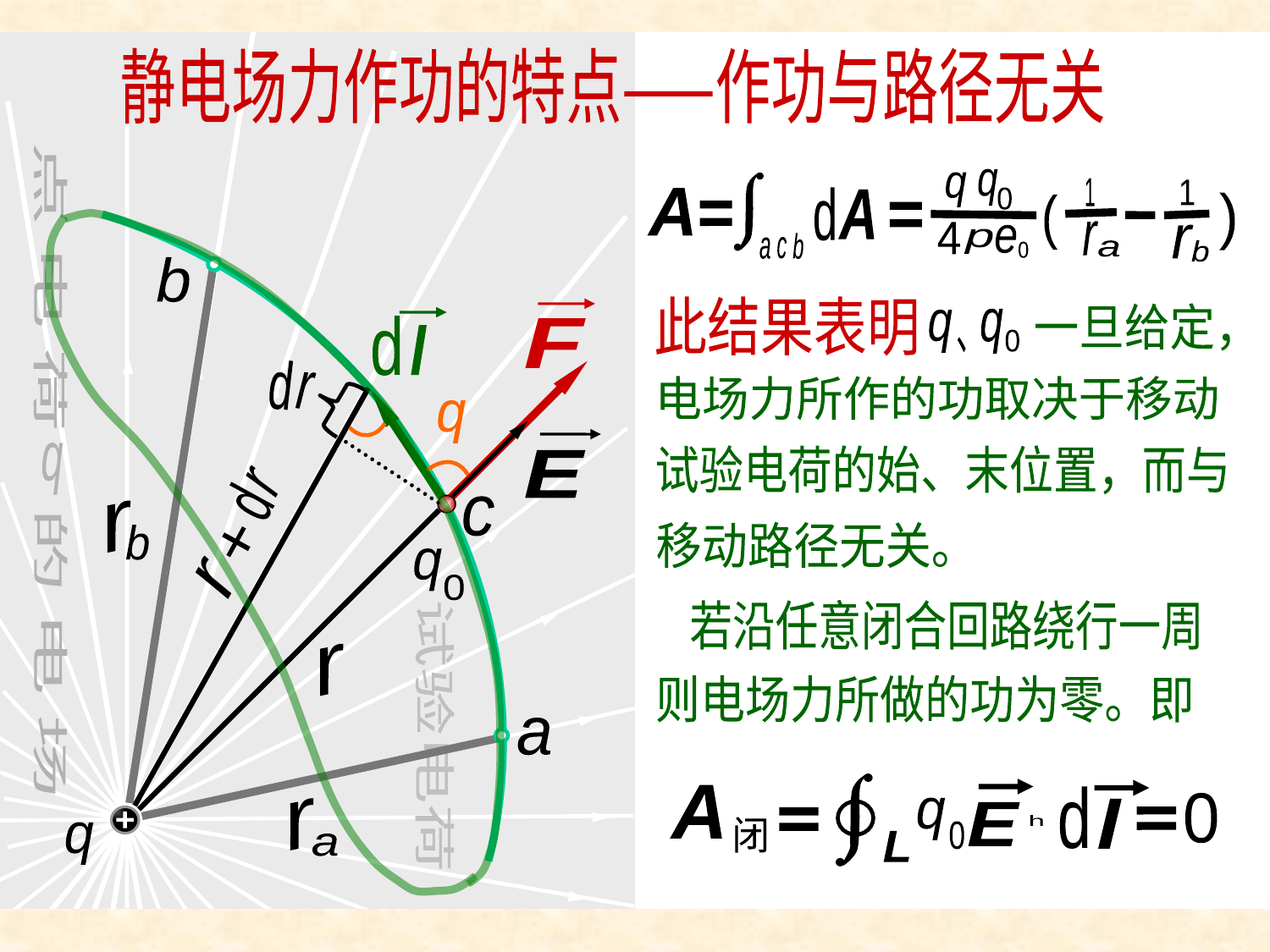

+
q

静电力作功特点
静电场力作功的特点­——作功与路径无关
点 电 荷    的 电 场
q
q
0
q

1
1
d
A
A
)
(

)
b
c
a
r
4
r
ε
0
π
a
b

d
l
无穷小
b

r
b
此结果表明
一旦给定，
q
q
0
、
电场力所作的功取决于移动
试验电荷的始、末位置，而与
移动路径无关。

F

d
l

d
r

θ

E

c
d
r
r
+

q
0
若沿任意闭合回路绕行一周
则电场力所做的功为零。即
r
试验电荷
a

r
a

A

E
d

l
0
q
0

h
闭
L